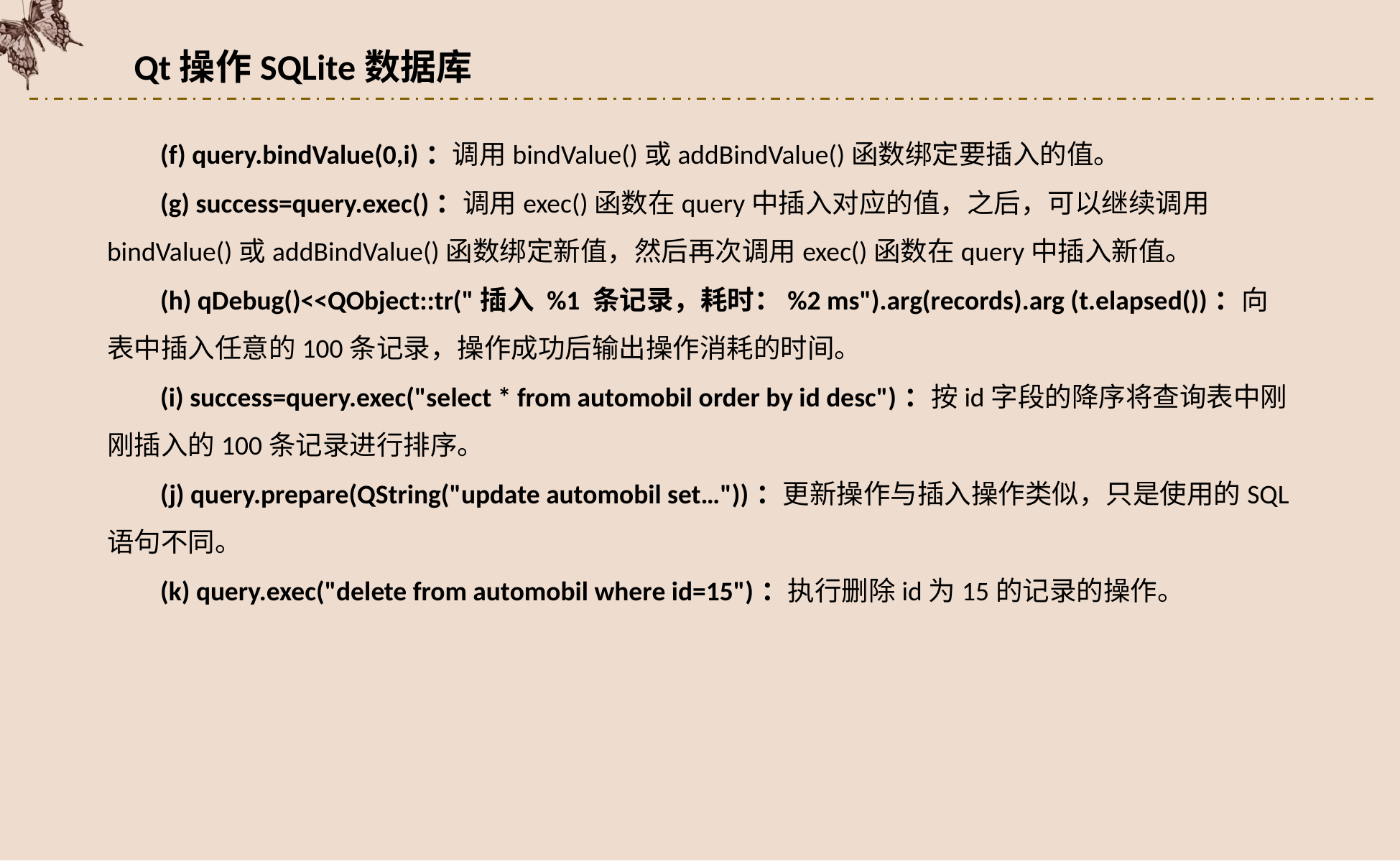

Qt操作SQLite数据库
(f) query.bindValue(0,i)：调用bindValue()或addBindValue()函数绑定要插入的值。
(g) success=query.exec()：调用exec()函数在query中插入对应的值，之后，可以继续调用bindValue()或addBindValue()函数绑定新值，然后再次调用exec()函数在query中插入新值。
(h) qDebug()<<QObject::tr("插入 %1 条记录，耗时：%2 ms").arg(records).arg (t.elapsed())：向表中插入任意的100条记录，操作成功后输出操作消耗的时间。
(i) success=query.exec("select * from automobil order by id desc")：按id字段的降序将查询表中刚刚插入的100条记录进行排序。
(j) query.prepare(QString("update automobil set…"))：更新操作与插入操作类似，只是使用的SQL语句不同。
(k) query.exec("delete from automobil where id=15")：执行删除id为15的记录的操作。